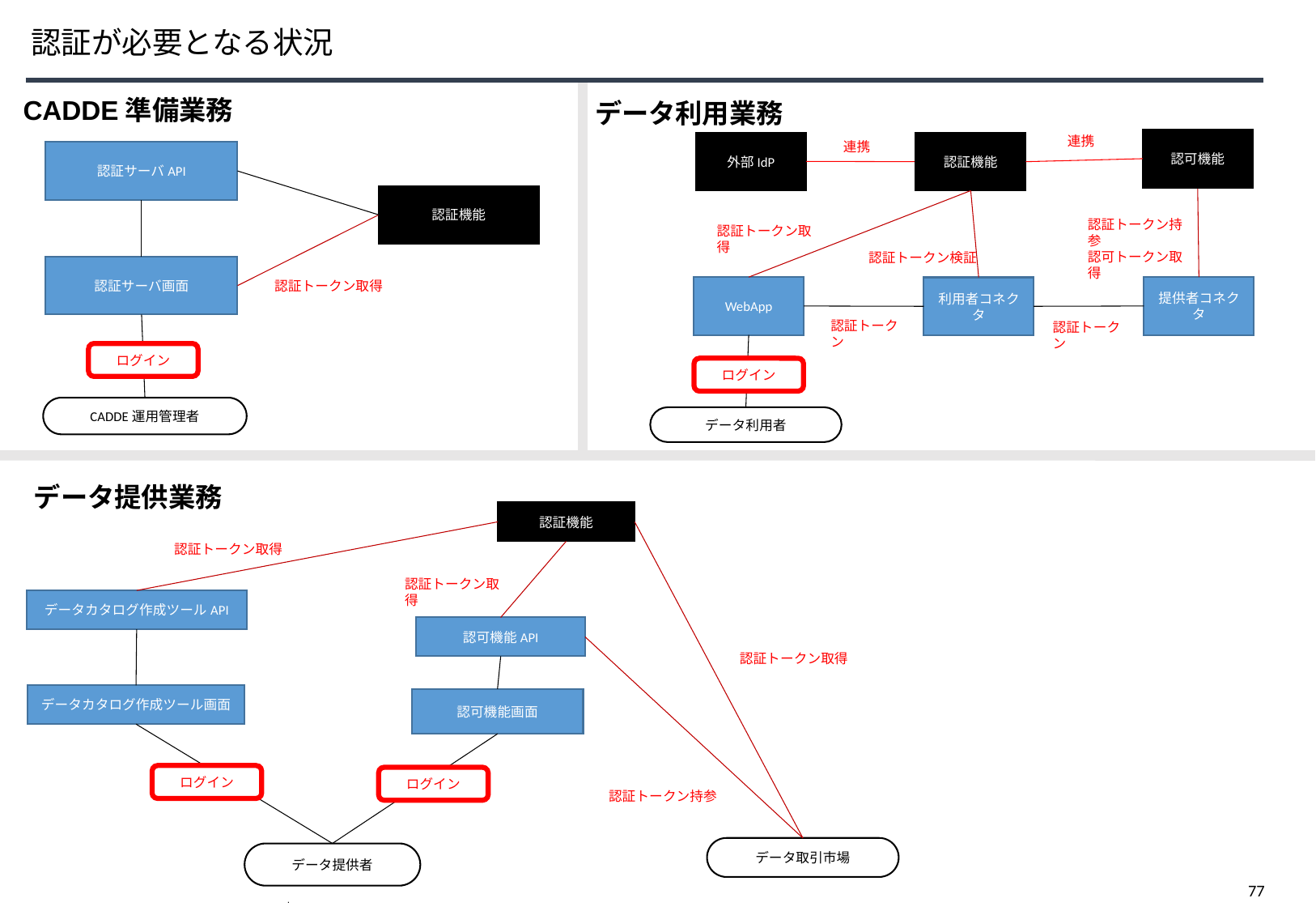

# 認証が必要となる状況
CADDE準備業務
データ利用業務
連携
認可機能
連携
外部IdP
認証機能
認証サーバAPI
認証機能
認証トークン持参
認可トークン取得
認証トークン取得
認証トークン検証
認証サーバ画面
認証トークン取得
WebApp
提供者コネクタ
利用者コネクタ
認証トークン
認証トークン
ログイン
ログイン
CADDE運用管理者
データ利用者
データ提供業務
認証機能
認証トークン取得
認証トークン取得
データカタログ作成ツールAPI
認可機能API
認証トークン取得
データカタログ作成ツール画面
認可機能画面
ログイン
ログイン
認証トークン持参
データ取引市場
データ提供者